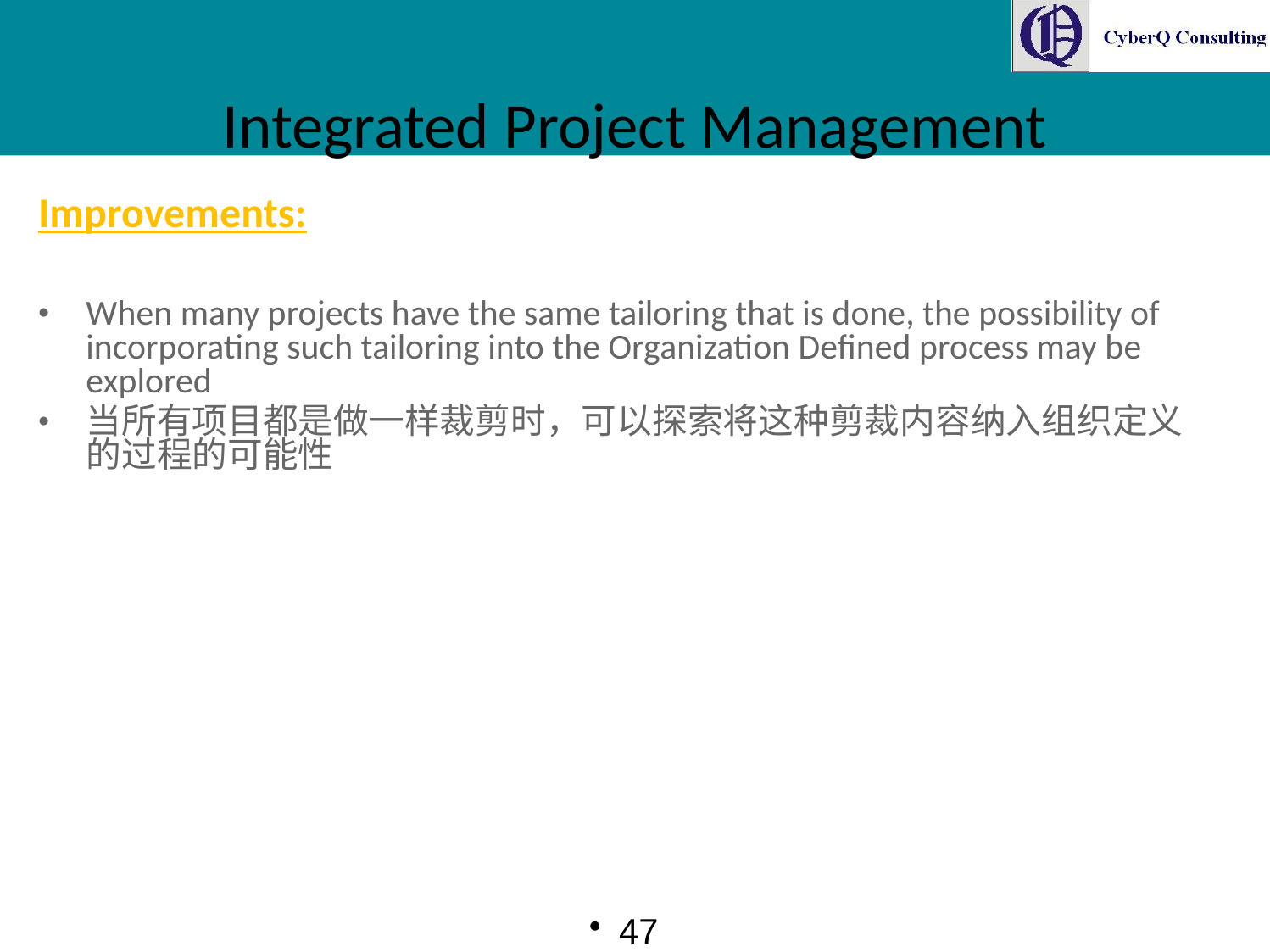

# Integrated Project Management
Improvements:

When many projects have the same tailoring that is done, the possibility of incorporating such tailoring into the Organization Defined process may be explored
当所有项目都是做一样裁剪时，可以探索将这种剪裁内容纳入组织定义的过程的可能性

47